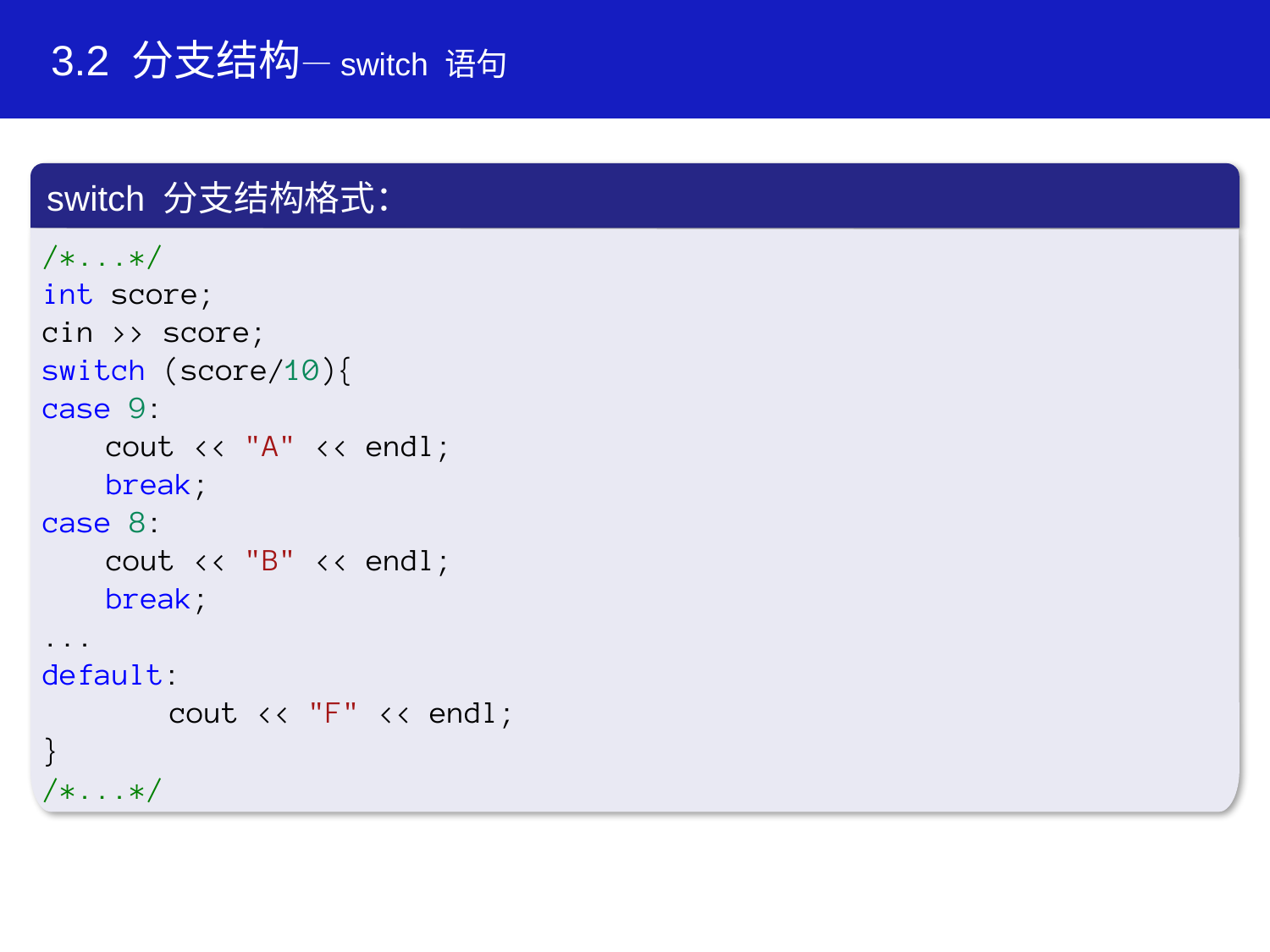

# 3.2 分支结构—switch 语句
switch 分支结构格式：
/*...*/
int score;
cin >> score;
switch (score/10){
case 9:
cout << "A" << endl;
break;
case 8:
cout << "B" << endl;
break;
...
default:
	cout << "F" << endl;
}
/*...*/
20